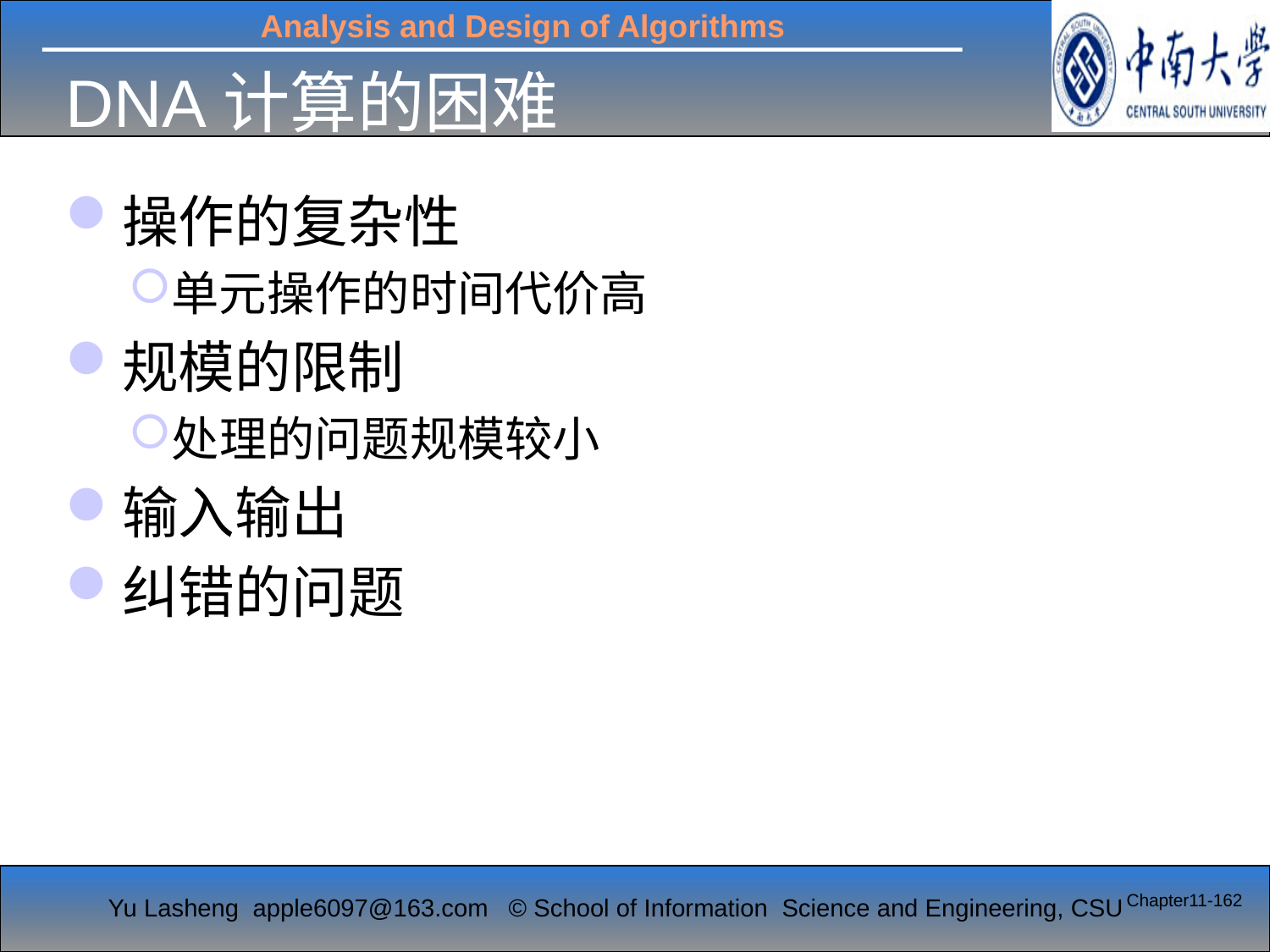

DNA计算的困难
#

操作的复杂性
单元操作的时间代价高
规模的限制
处理的问题规模较小
输入输出
纠错的问题
Chapter11-162